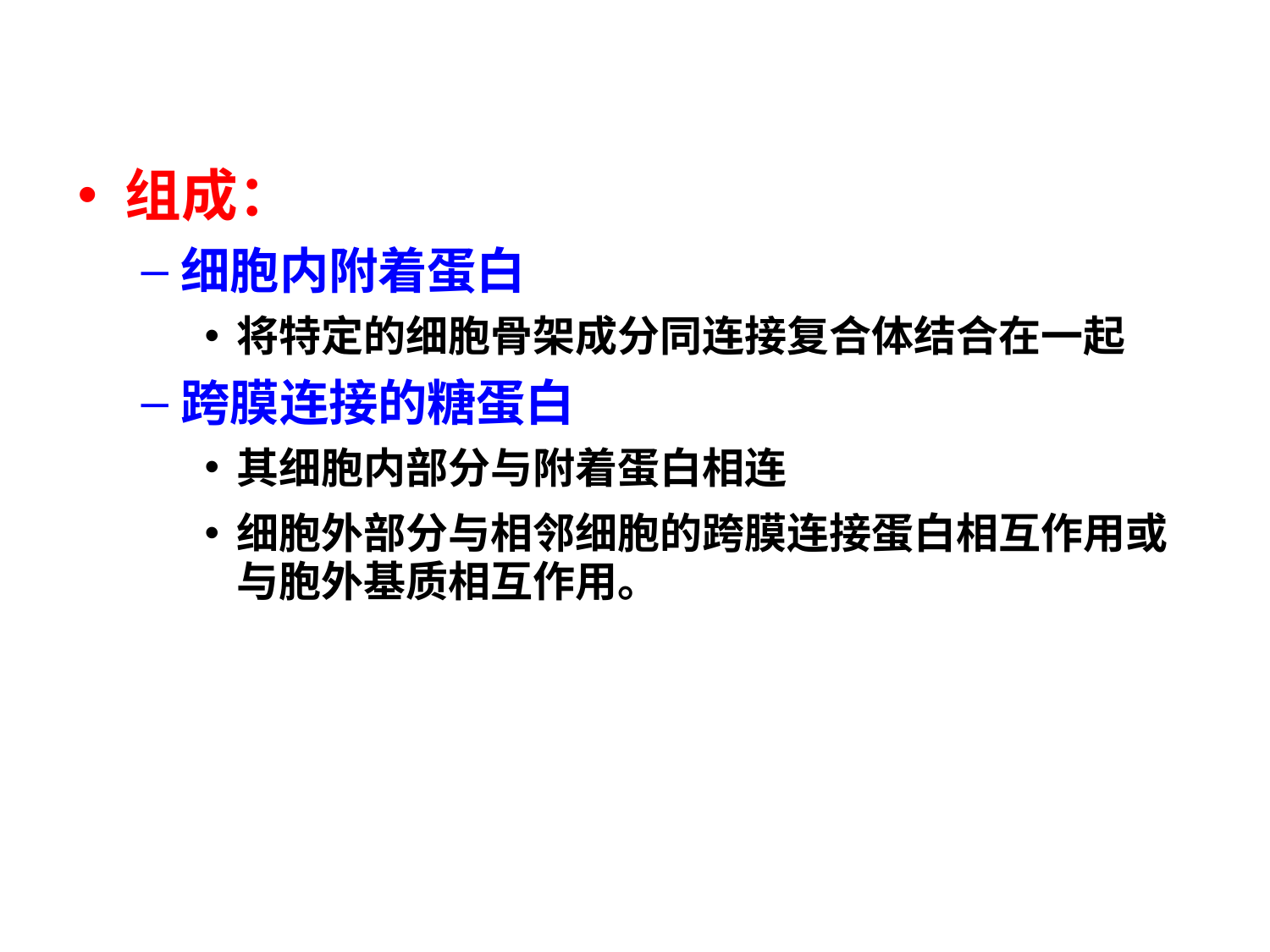

组成：
细胞内附着蛋白
将特定的细胞骨架成分同连接复合体结合在一起
跨膜连接的糖蛋白
其细胞内部分与附着蛋白相连
细胞外部分与相邻细胞的跨膜连接蛋白相互作用或 与胞外基质相互作用。